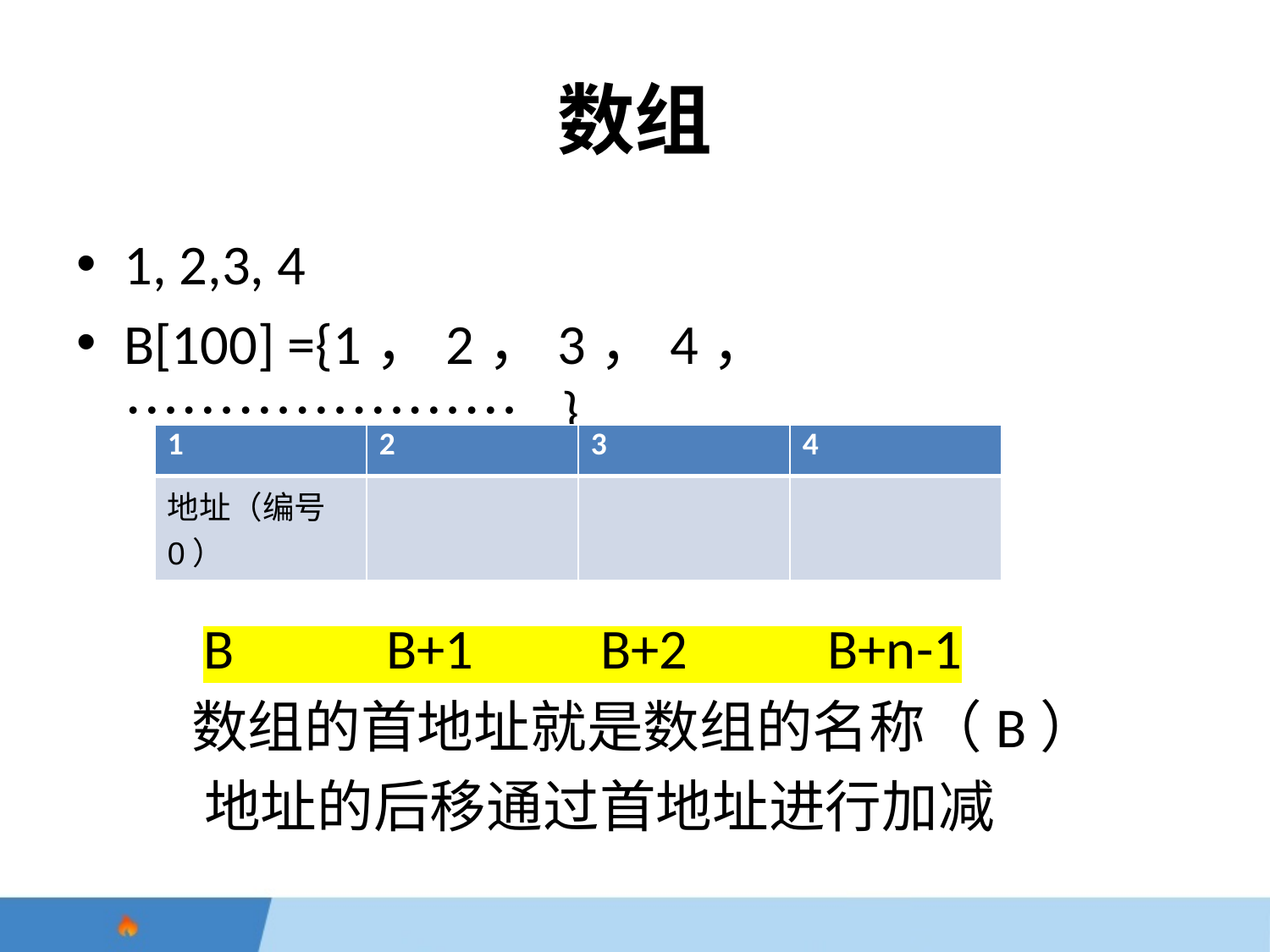

# 数组
1, 2,3, 4
B[100] ={1，2，3，4，…………………..}

          B            B+1          B+2           B+n-1
        数组的首地址就是数组的名称（B）
         地址的后移通过首地址进行加减
| 1 | 2 | 3 | 4 |
| --- | --- | --- | --- |
| 地址（编号0） |  |  |  |